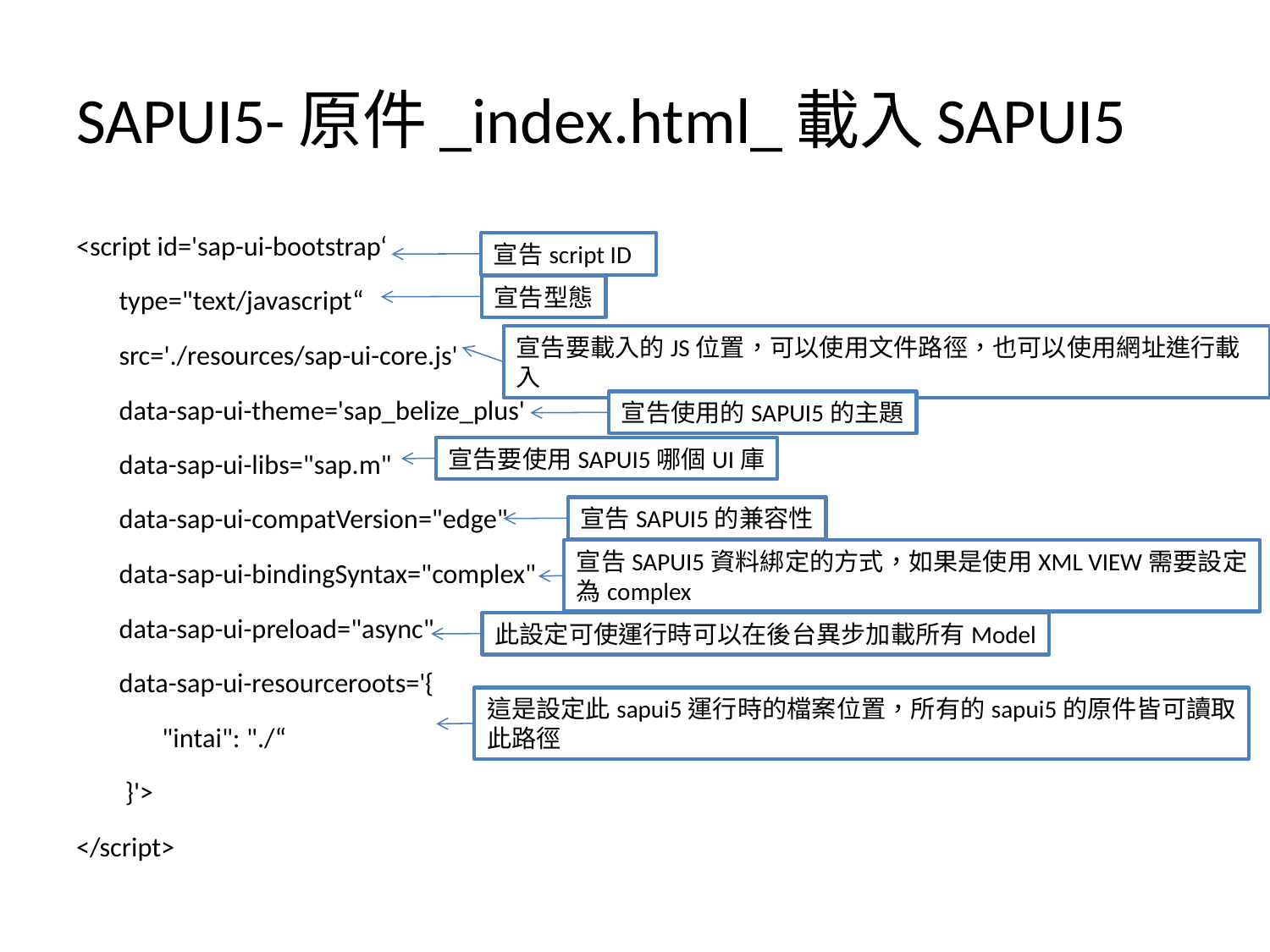

# SAPUI5-原件_index.html_載入SAPUI5
<script id='sap-ui-bootstrap‘
       type="text/javascript“
       src='./resources/sap-ui-core.js'
       data-sap-ui-theme='sap_belize_plus'
       data-sap-ui-libs="sap.m"
       data-sap-ui-compatVersion="edge"
       data-sap-ui-bindingSyntax="complex"
       data-sap-ui-preload="async"
       data-sap-ui-resourceroots='{
              "intai": "./“
        }'>
</script>
宣告script ID
宣告型態
宣告要載入的JS位置，可以使用文件路徑，也可以使用網址進行載入
宣告使用的SAPUI5的主題
宣告要使用SAPUI5哪個UI庫
宣告SAPUI5的兼容性
宣告SAPUI5資料綁定的方式，如果是使用XML VIEW需要設定
為complex
此設定可使運行時可以在後台異步加載所有Model
這是設定此sapui5運行時的檔案位置，所有的sapui5的原件皆可讀取
此路徑